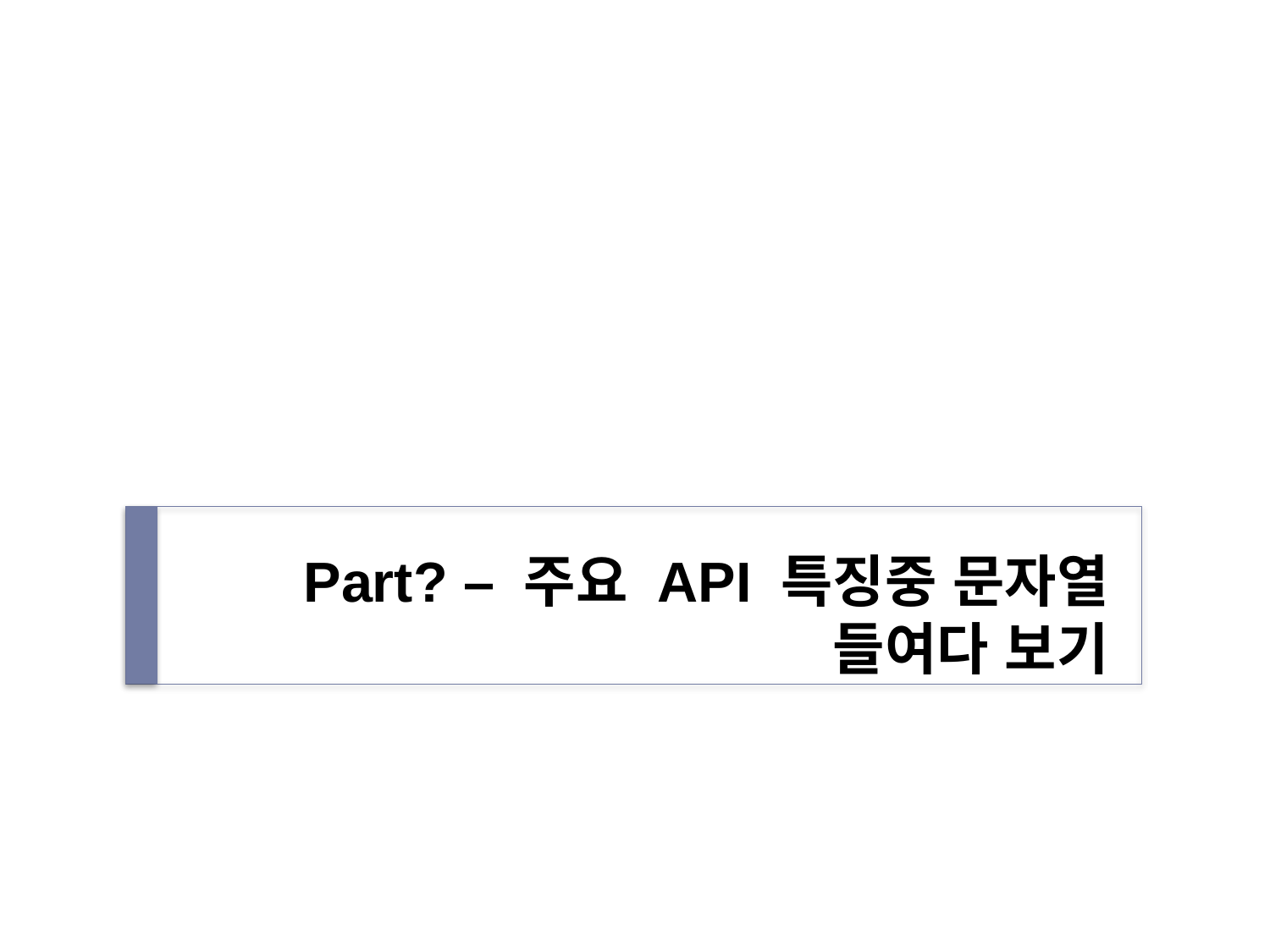

# Part? – 주요 API 특징중 문자열 들여다 보기